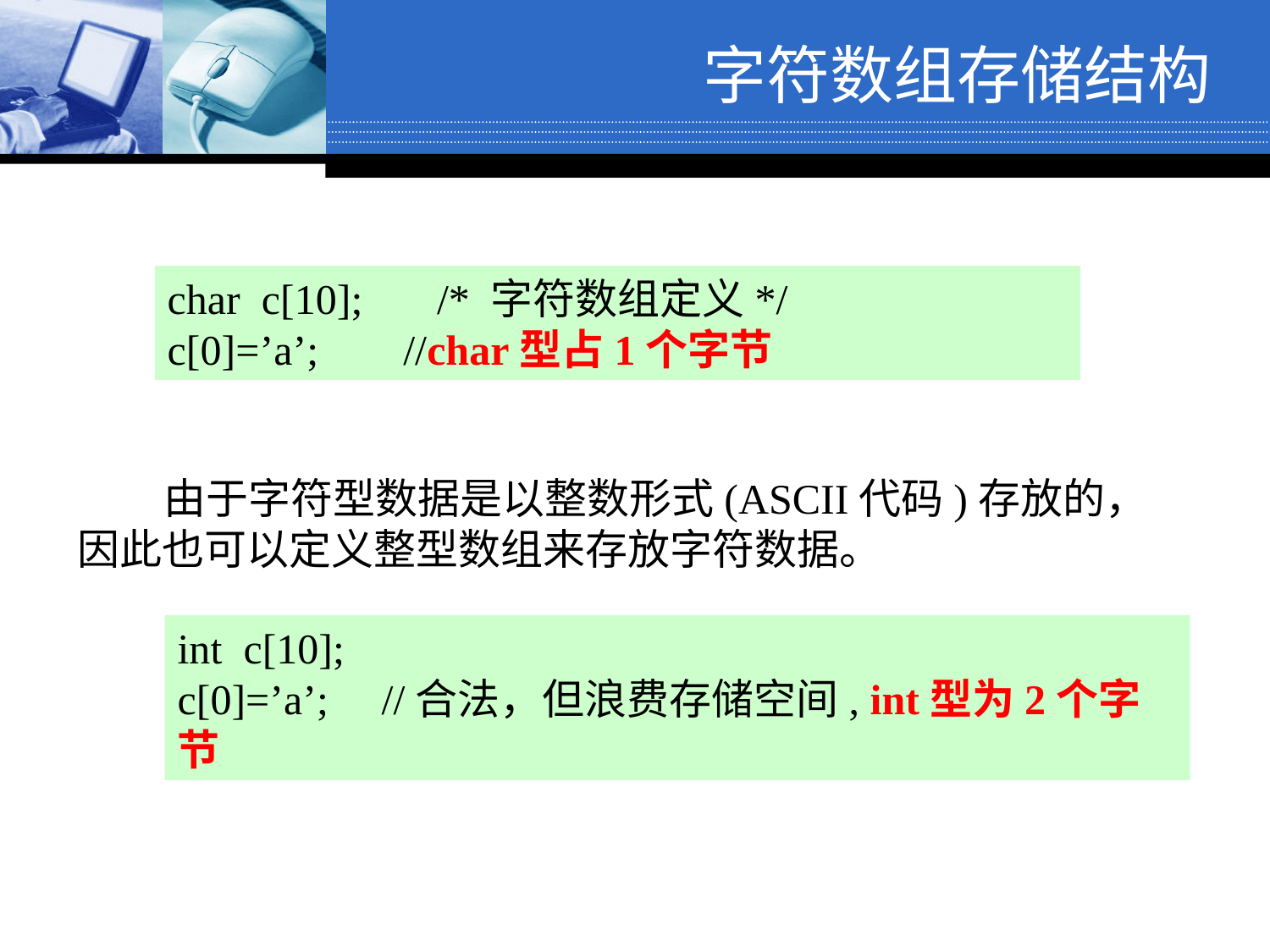

# 字符数组存储结构
char  c[10];       /* 字符数组定义*/
c[0]=’a’;        //char型占1个字节
        由于字符型数据是以整数形式(ASCII代码)存放的，因此也可以定义整型数组来存放字符数据。
int  c[10];
c[0]=’a’;     //合法，但浪费存储空间, int型为2个字节